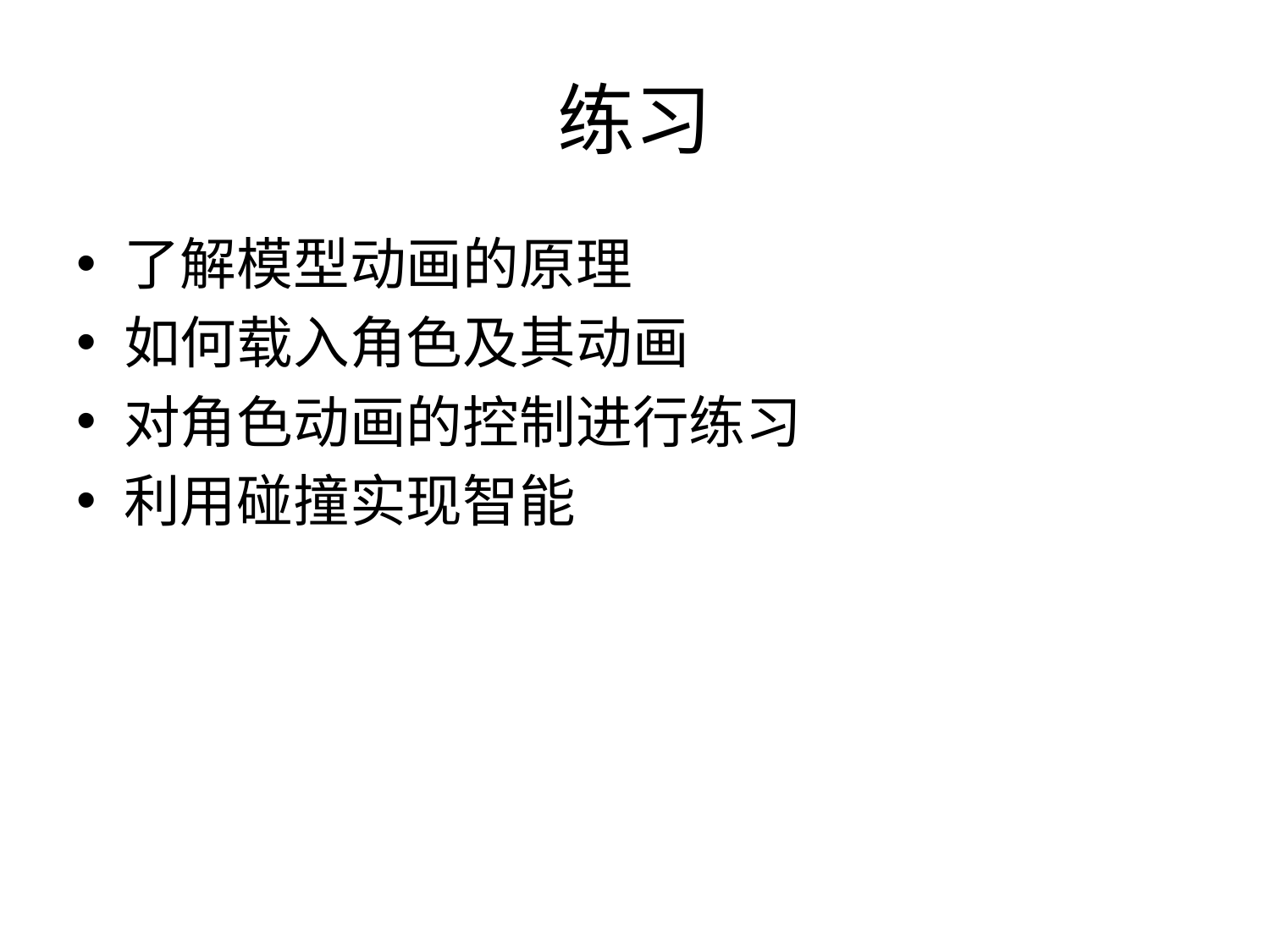

# 练习
了解模型动画的原理
如何载入角色及其动画
对角色动画的控制进行练习
利用碰撞实现智能